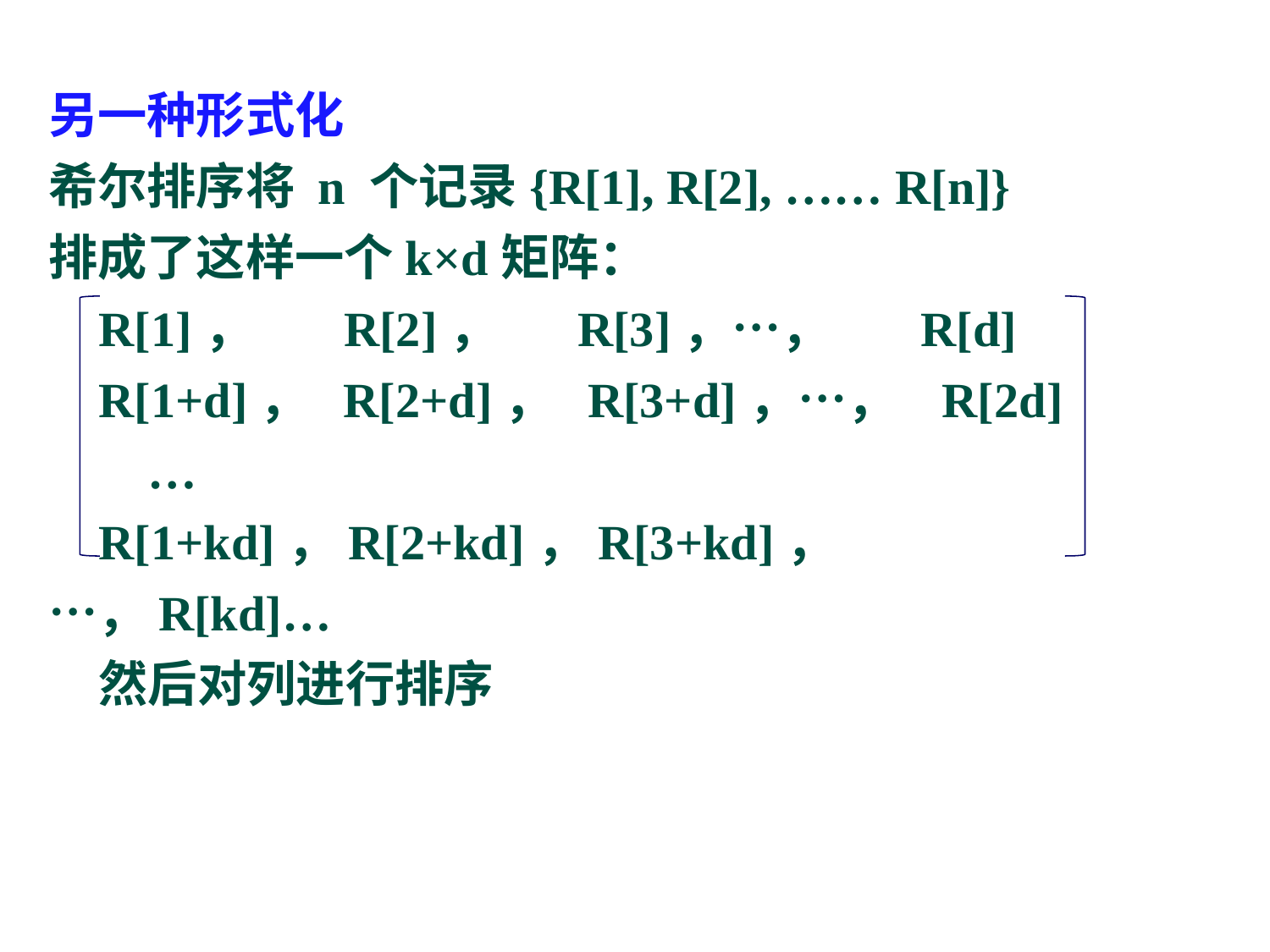

另一种形式化
希尔排序将 n 个记录{R[1], R[2], …… R[n]}
排成了这样一个k×d矩阵：
R[1]，       R[2]，      R[3]，…，       R[d]
R[1+d]，  R[2+d]，  R[3+d]，…，   R[2d]
    …
R[1+kd]，R[2+kd]，R[3+kd]，…，R[kd]…
然后对列进行排序